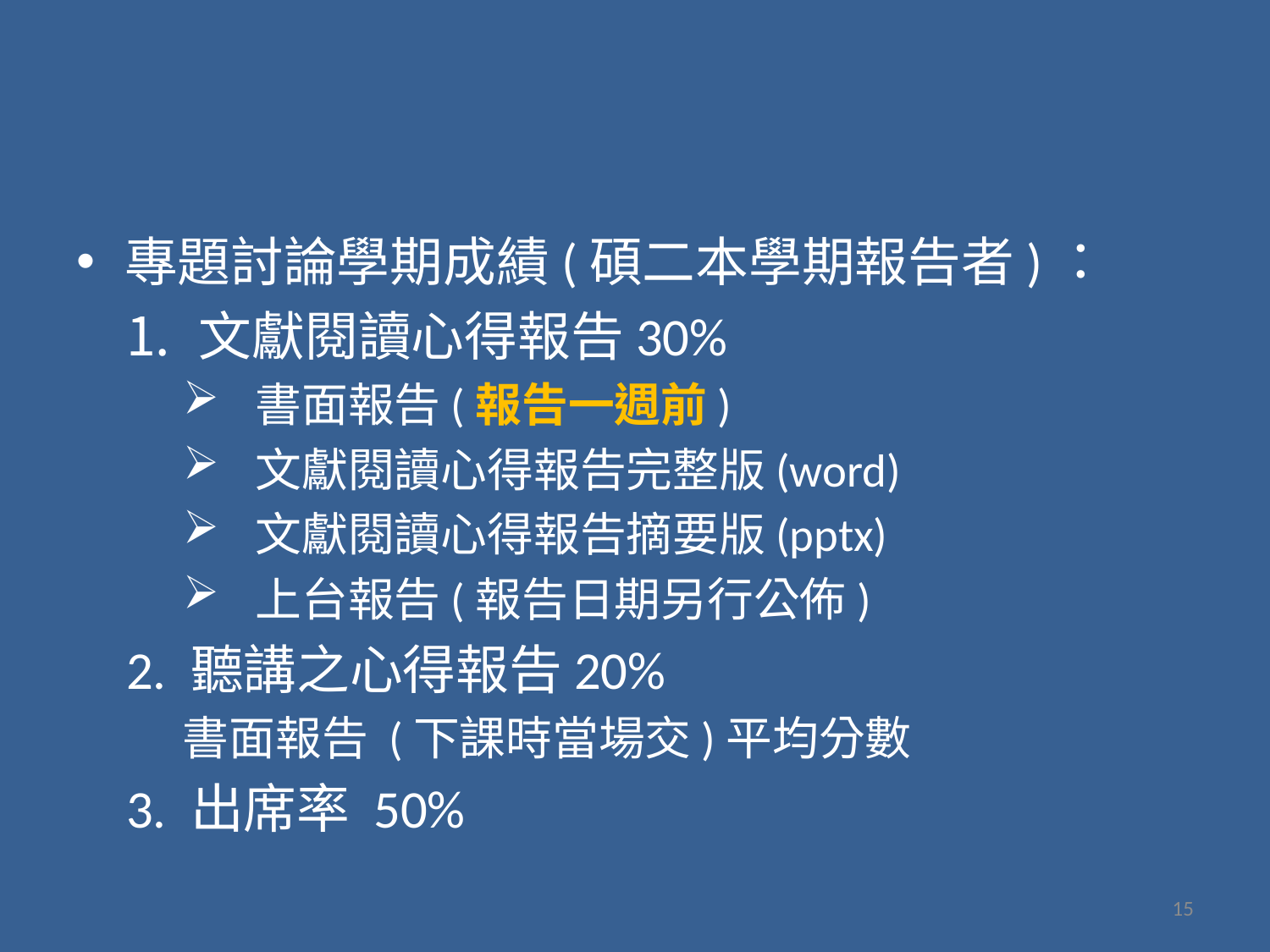

專題討論學期成績(碩二本學期報告者)：
文獻閱讀心得報告30%
書面報告(報告一週前)
文獻閱讀心得報告完整版(word)
文獻閱讀心得報告摘要版(pptx)
上台報告(報告日期另行公佈)
2. 聽講之心得報告20%
書面報告 (下課時當場交)平均分數
3. 出席率 50%

15